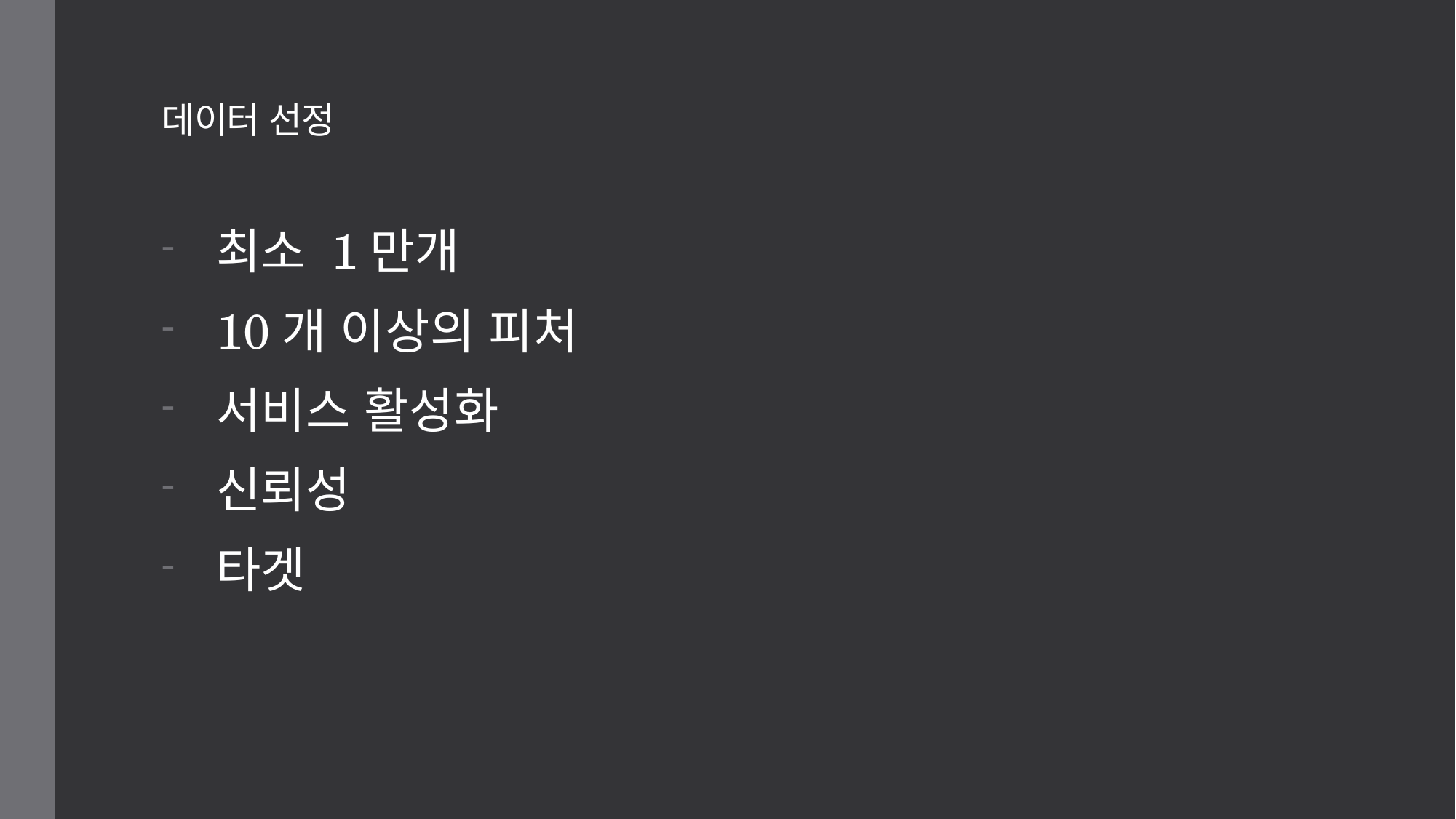

# 데이터 선정
최소 1만개
10개 이상의 피처
서비스 활성화
신뢰성
타겟